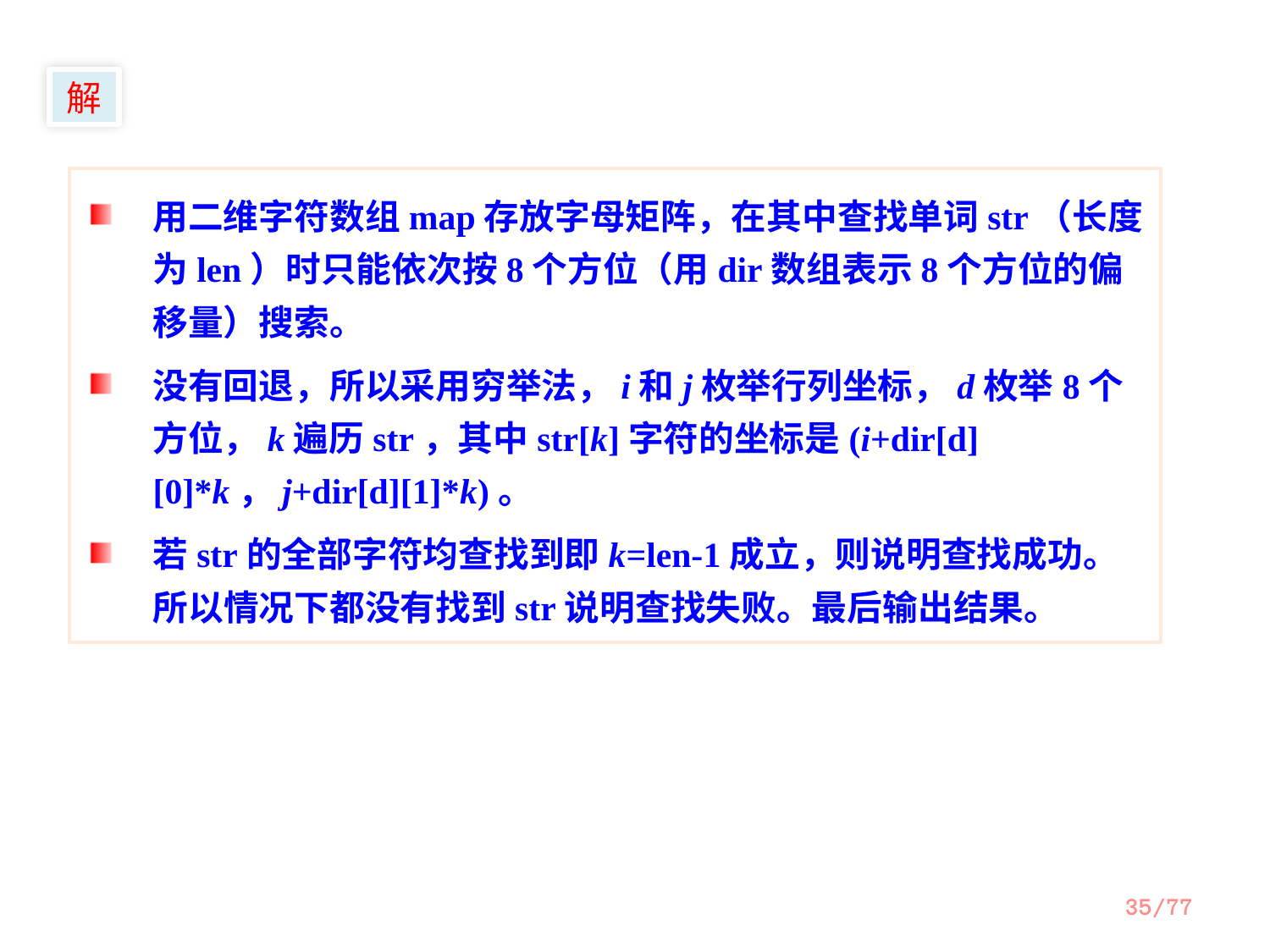

解
用二维字符数组map存放字母矩阵，在其中查找单词str（长度为len）时只能依次按8个方位（用dir数组表示8个方位的偏移量）搜索。
没有回退，所以采用穷举法，i和j枚举行列坐标，d枚举8个方位，k遍历str，其中str[k]字符的坐标是(i+dir[d][0]*k，j+dir[d][1]*k)。
若str的全部字符均查找到即k=len-1成立，则说明查找成功。所以情况下都没有找到str说明查找失败。最后输出结果。
35/77